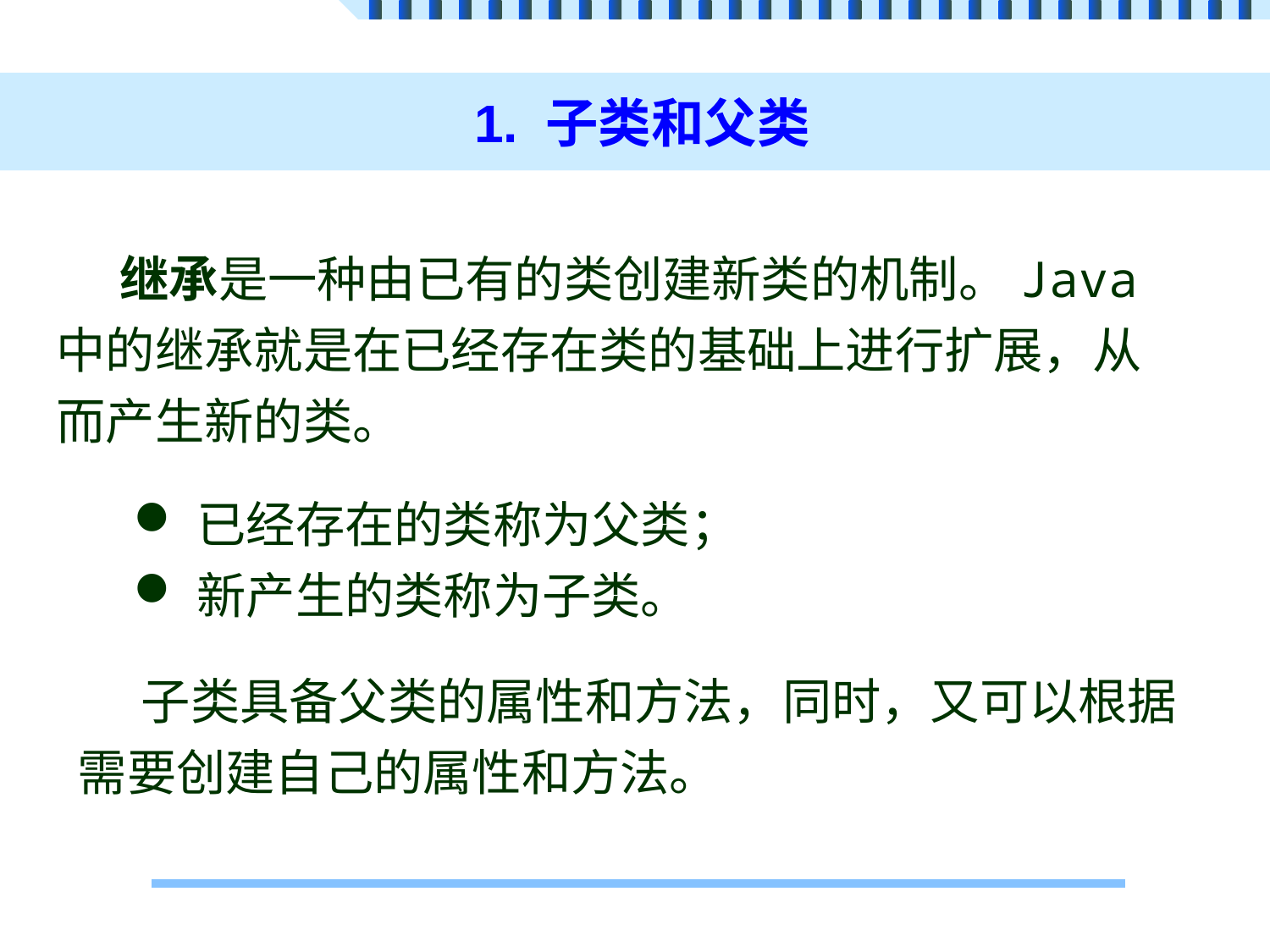

# 1. 子类和父类
继承是一种由已有的类创建新类的机制。Java 中的继承就是在已经存在类的基础上进行扩展，从而产生新的类。
已经存在的类称为父类；
新产生的类称为子类。
子类具备父类的属性和方法，同时，又可以根据需要创建自己的属性和方法。